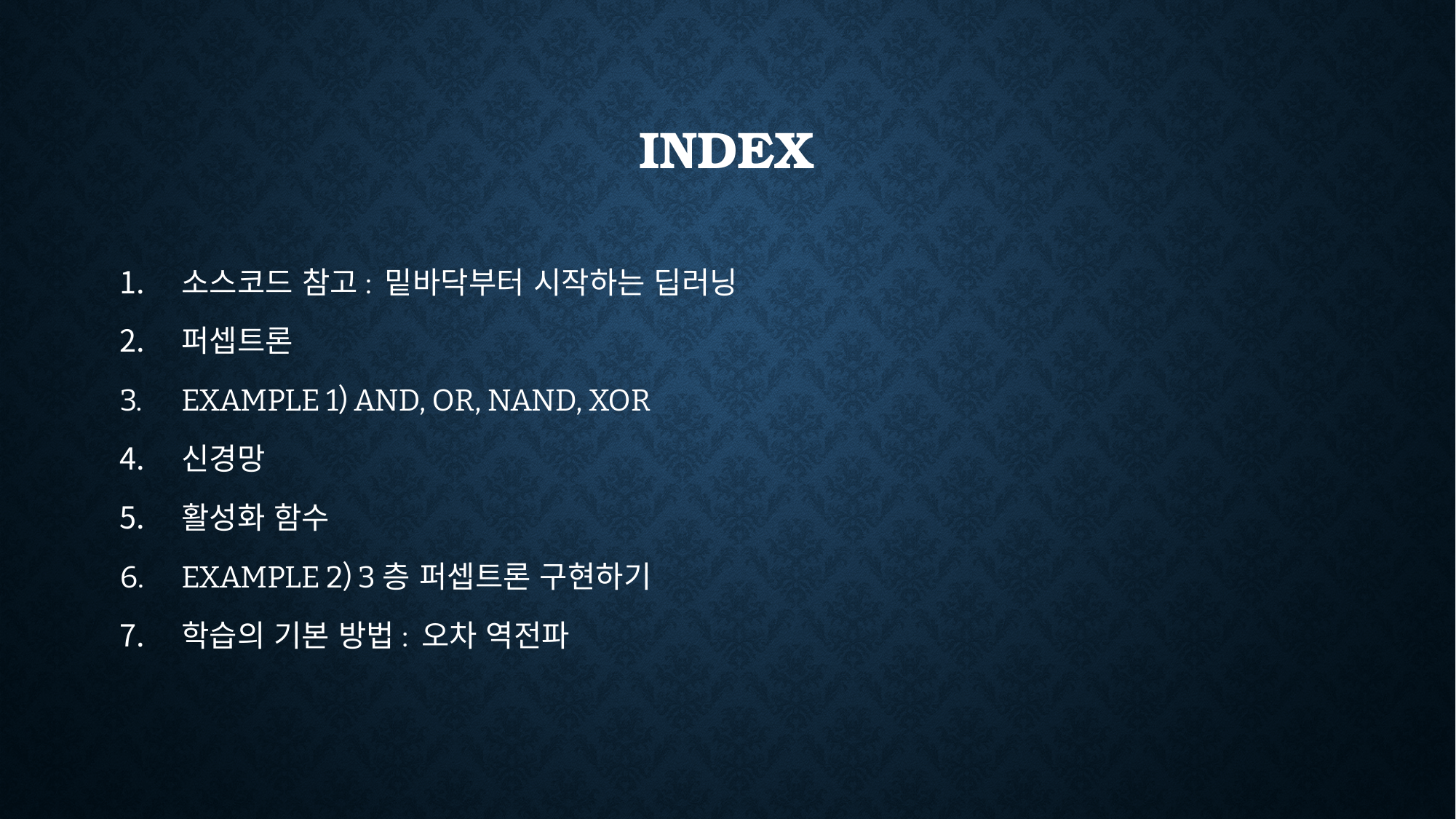

# Index
소스코드 참고: 밑바닥부터 시작하는 딥러닝
퍼셉트론
EXAMPLE 1) AND, OR, NAND, XOR
신경망
활성화 함수
EXAMPLE 2) 3층 퍼셉트론 구현하기
학습의 기본 방법: 오차 역전파